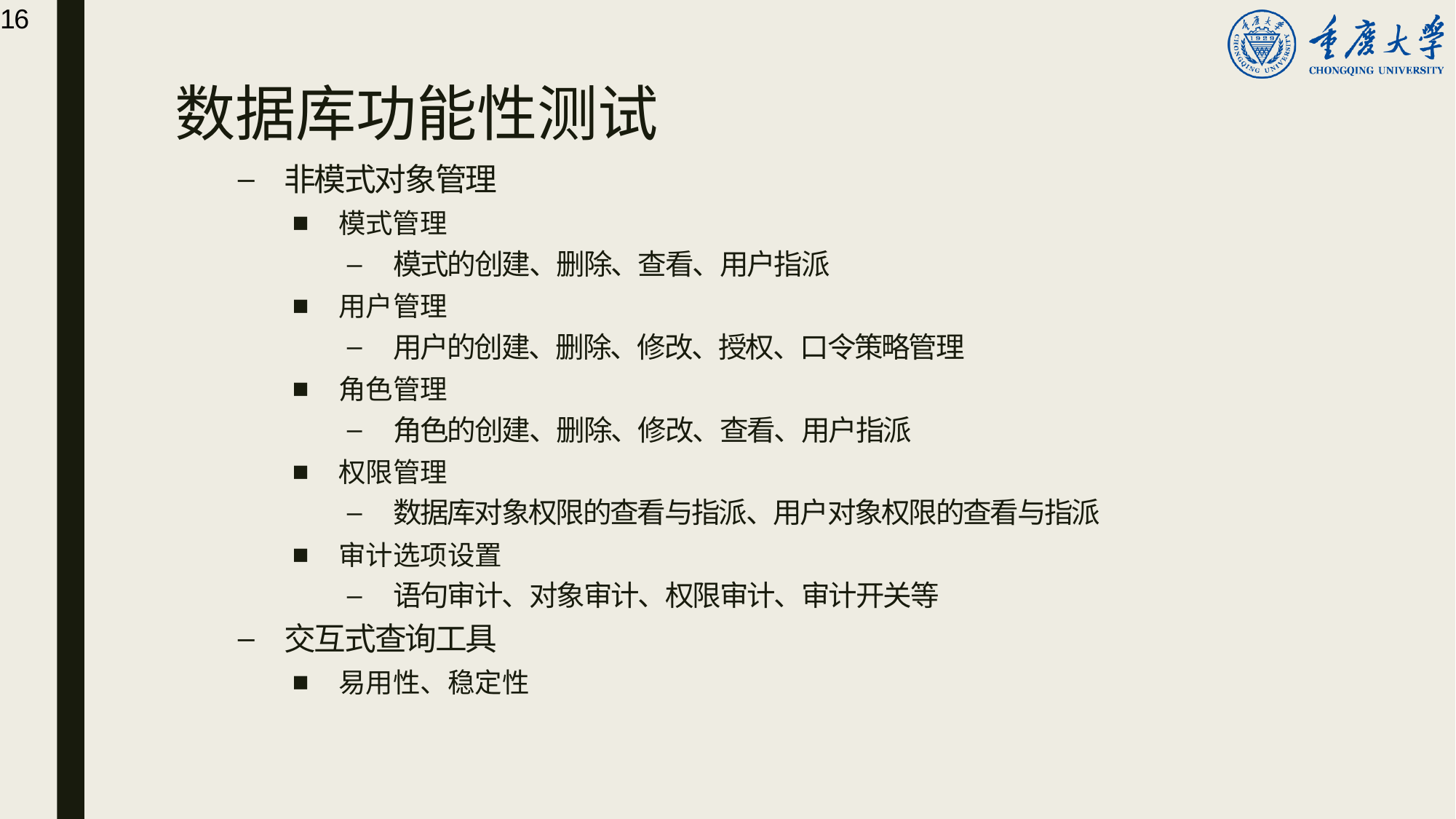

16
# 数据库功能性测试
非模式对象管理
模式管理
模式的创建、删除、查看、用户指派
用户管理
用户的创建、删除、修改、授权、口令策略管理
角色管理
角色的创建、删除、修改、查看、用户指派
权限管理
数据库对象权限的查看与指派、用户对象权限的查看与指派
审计选项设置
语句审计、对象审计、权限审计、审计开关等
交互式查询工具
易用性、稳定性